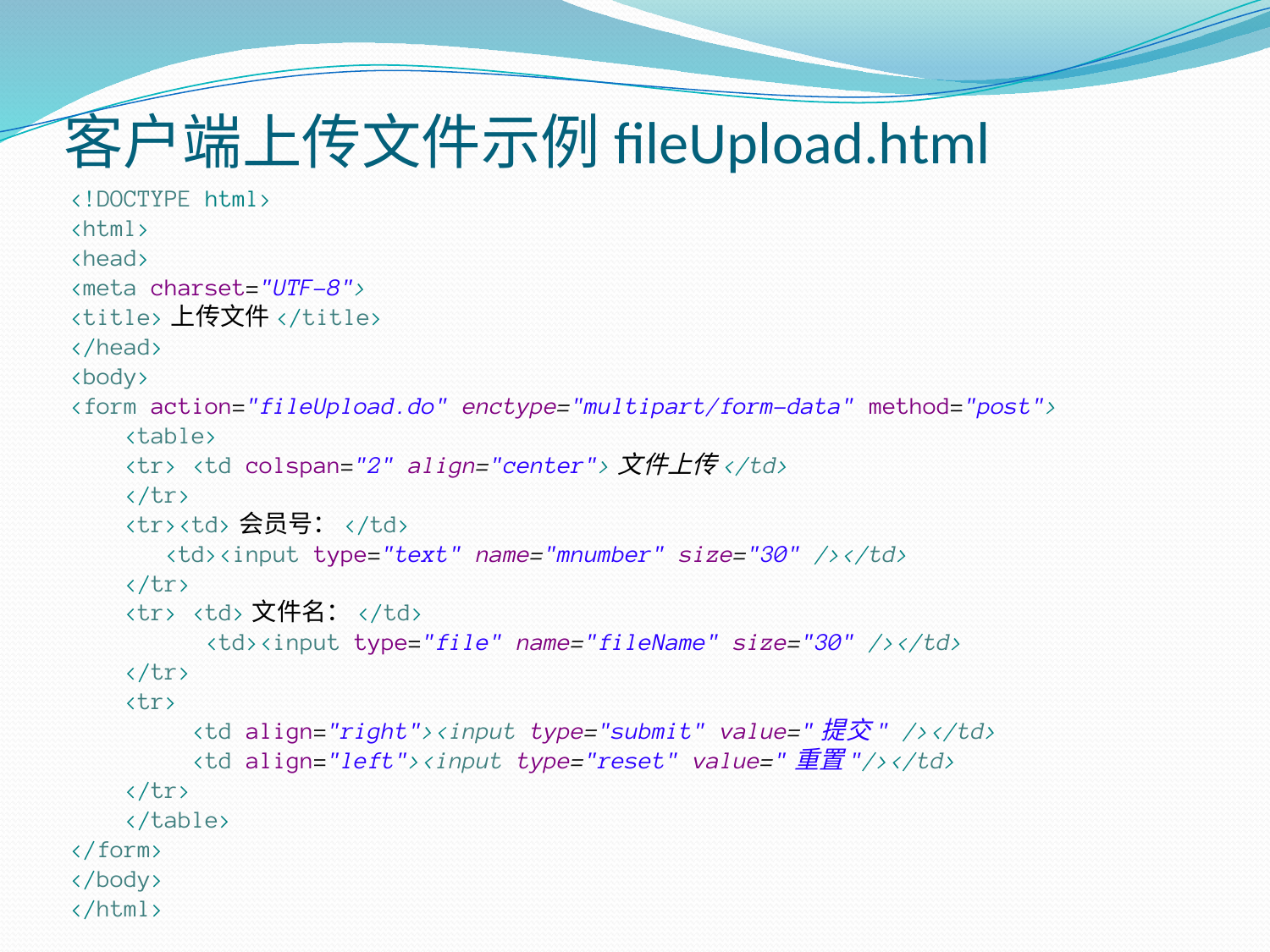

# 客户端上传文件示例fileUpload.html
<!DOCTYPE html>
<html>
<head>
<meta charset="UTF-8">
<title>上传文件</title>
</head>
<body>
<form action="fileUpload.do" enctype="multipart/form-data" method="post">
    <table>
    <tr> <td colspan="2" align="center">文件上传</td>
    </tr>
    <tr><td>会员号：</td>
       <td><input type="text" name="mnumber" size="30" /></td>
    </tr>
    <tr> <td>文件名：</td>
          <td><input type="file" name="fileName" size="30" /></td>
    </tr>
    <tr>
         <td align="right"><input type="submit" value="提交" /></td>
         <td align="left"><input type="reset" value="重置"/></td>
    </tr>
    </table>
</form>
</body>
</html>